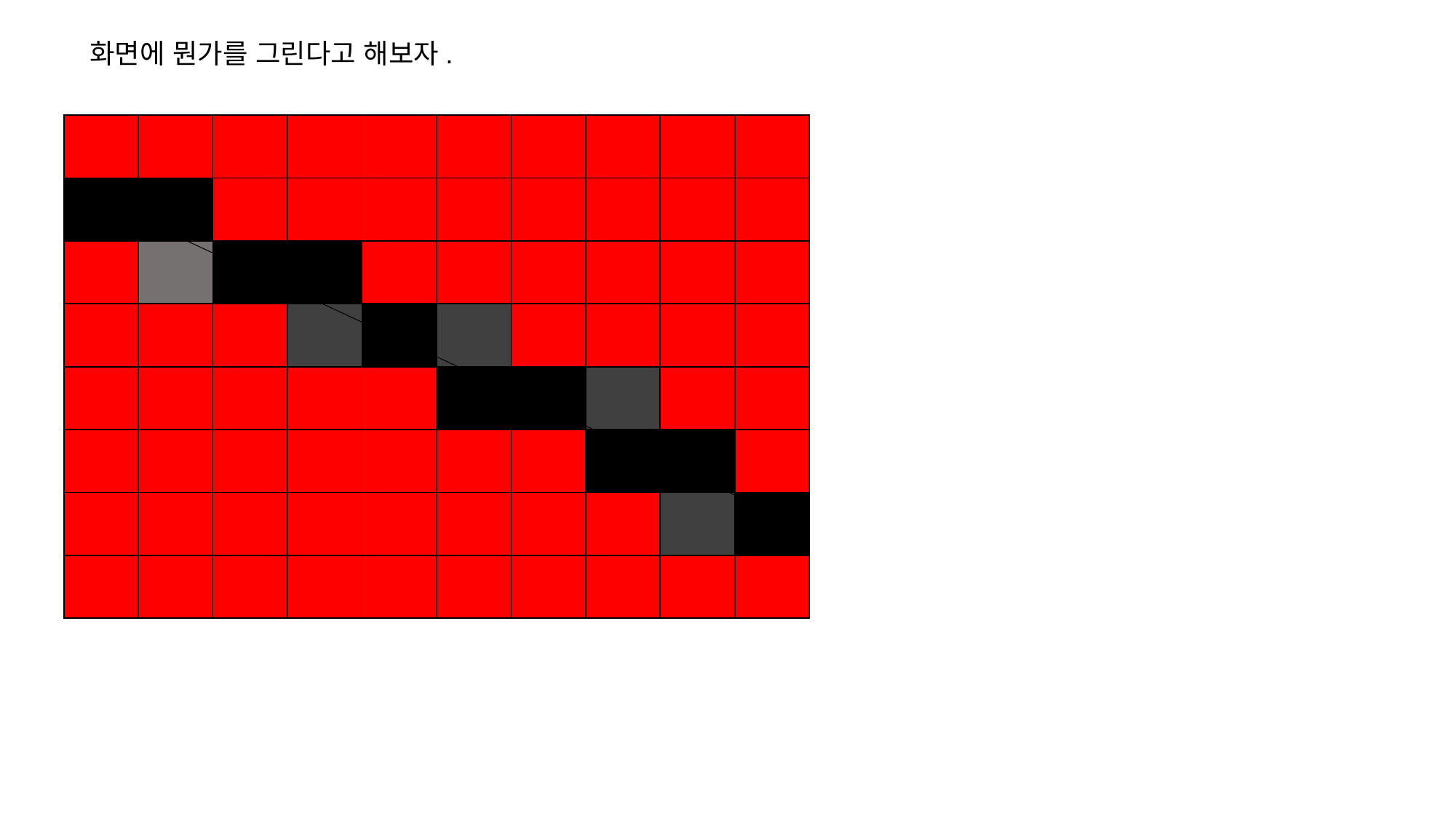

화면에 뭔가를 그린다고 해보자.
|  |  |  |  |  |  |  |  |  |  |
| --- | --- | --- | --- | --- | --- | --- | --- | --- | --- |
|  |  |  |  |  |  |  |  |  |  |
|  |  |  |  |  |  |  |  |  |  |
|  |  |  |  |  |  |  |  |  |  |
|  |  |  |  |  |  |  |  |  |  |
|  |  |  |  |  |  |  |  |  |  |
|  |  |  |  |  |  |  |  |  |  |
|  |  |  |  |  |  |  |  |  |  |